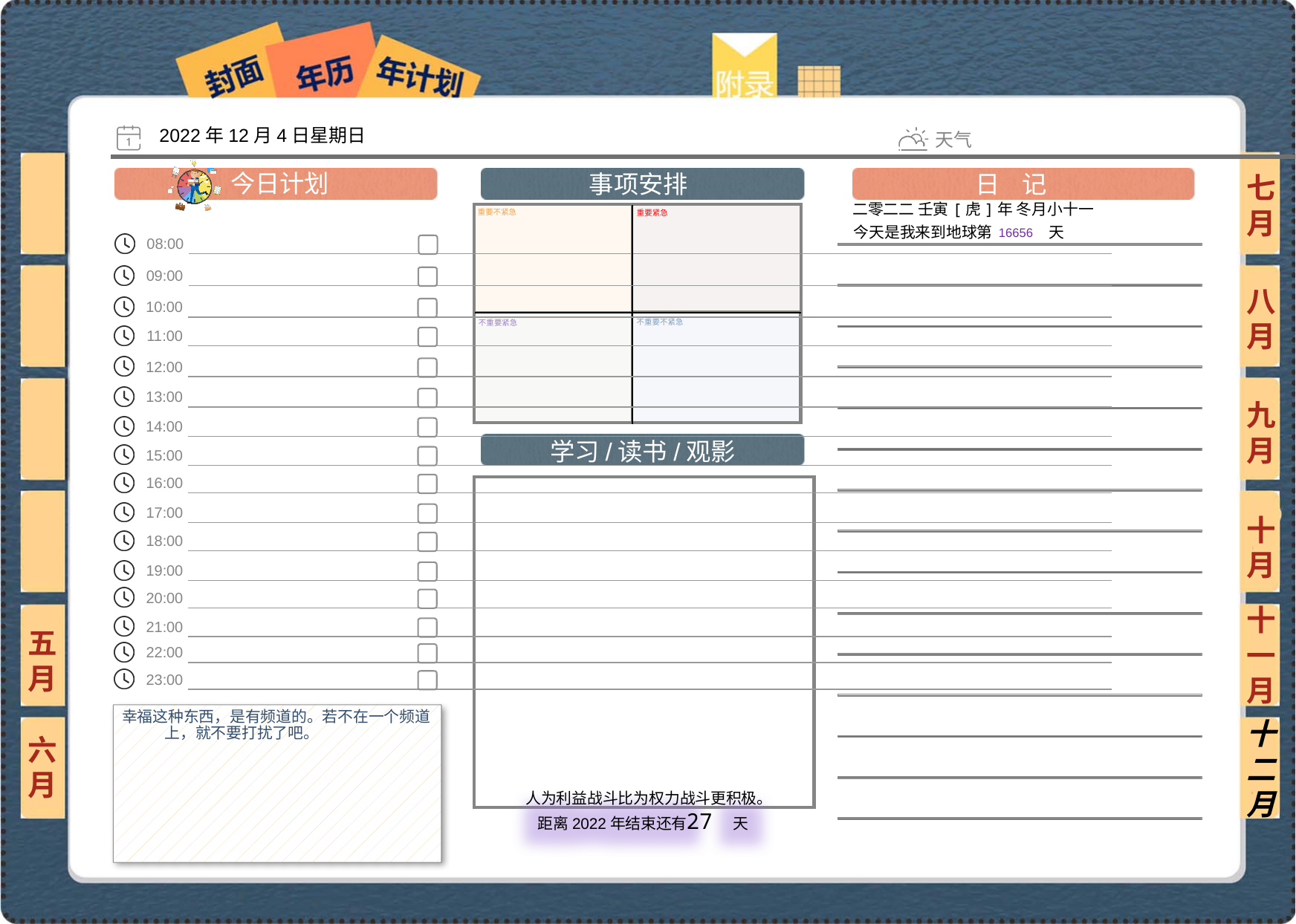

2022年12月4日星期日
七月
二零二二 壬寅[虎]年 冬月小十一
16656
八月
九月
十月
十一月
五月
幸福这种东西，是有频道的。若不在一个频道上，就不要打扰了吧。

六月
十二月
27
 人为利益战斗比为权力战斗更积极。